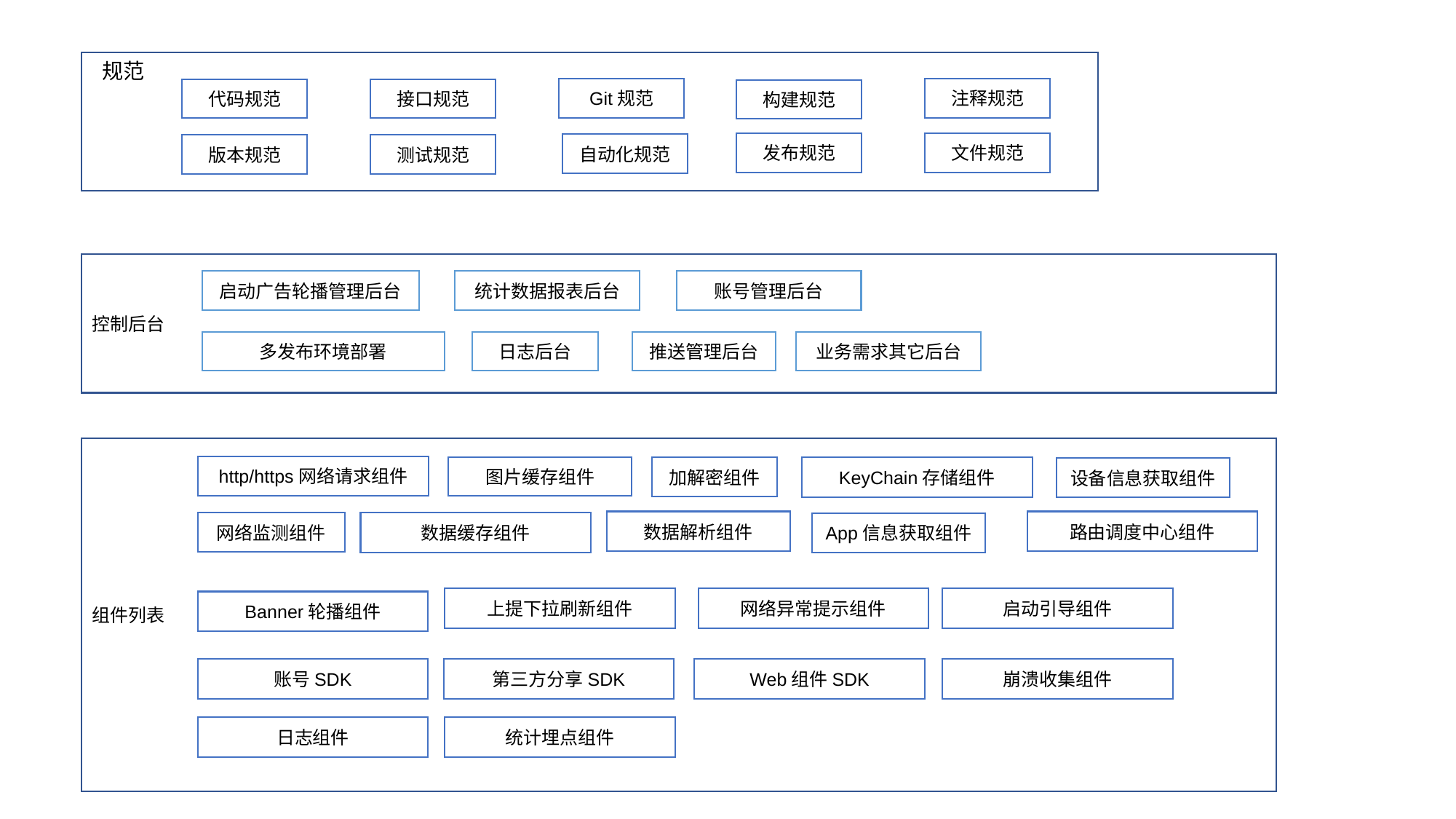

规范
Git规范
注释规范
代码规范
接口规范
构建规范
发布规范
文件规范
自动化规范
版本规范
测试规范
控制后台
启动广告轮播管理后台
统计数据报表后台
账号管理后台
多发布环境部署
日志后台
推送管理后台
业务需求其它后台
组件列表
http/https网络请求组件
图片缓存组件
加解密组件
KeyChain存储组件
设备信息获取组件
数据解析组件
路由调度中心组件
网络监测组件
数据缓存组件
App信息获取组件
上提下拉刷新组件
网络异常提示组件
启动引导组件
Banner轮播组件
Web组件SDK
崩溃收集组件
账号SDK
第三方分享SDK
日志组件
统计埋点组件